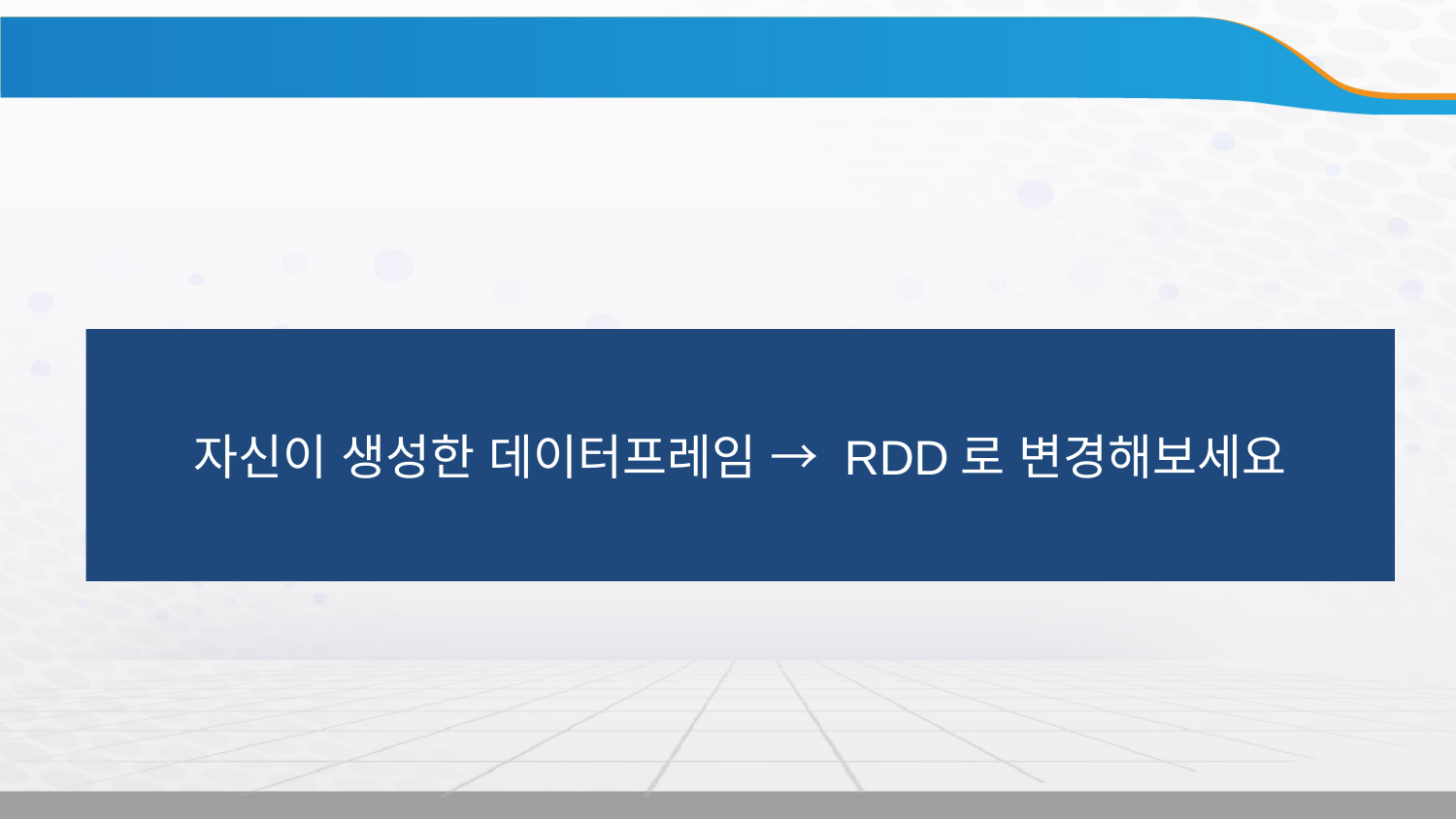

실습
자신이 생성한 데이터프레임 → RDD로 변경해보세요